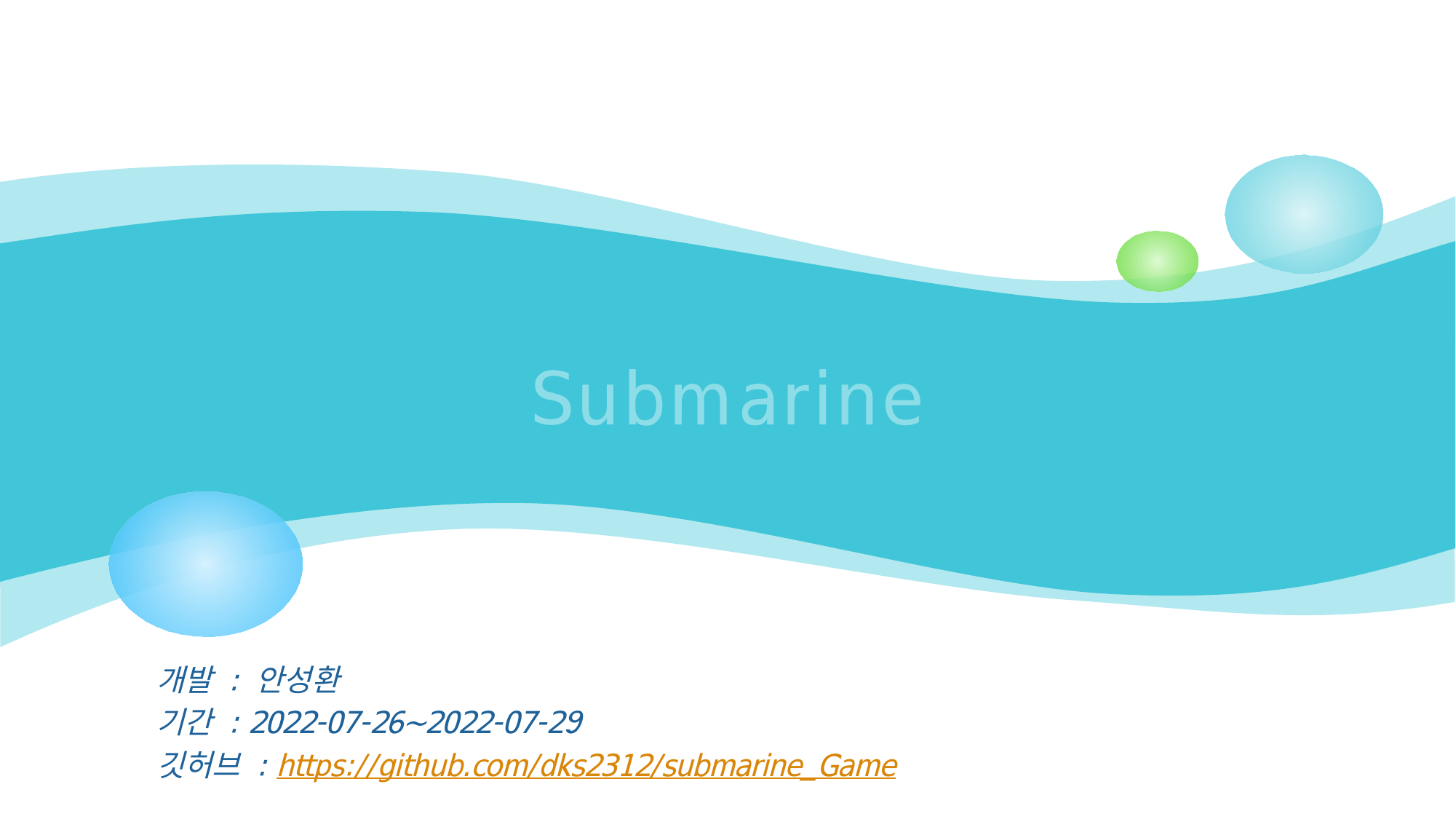

# Submarine
개발 : 안성환
기간 : 2022-07-26~2022-07-29
깃허브 : https://github.com/dks2312/submarine_Game